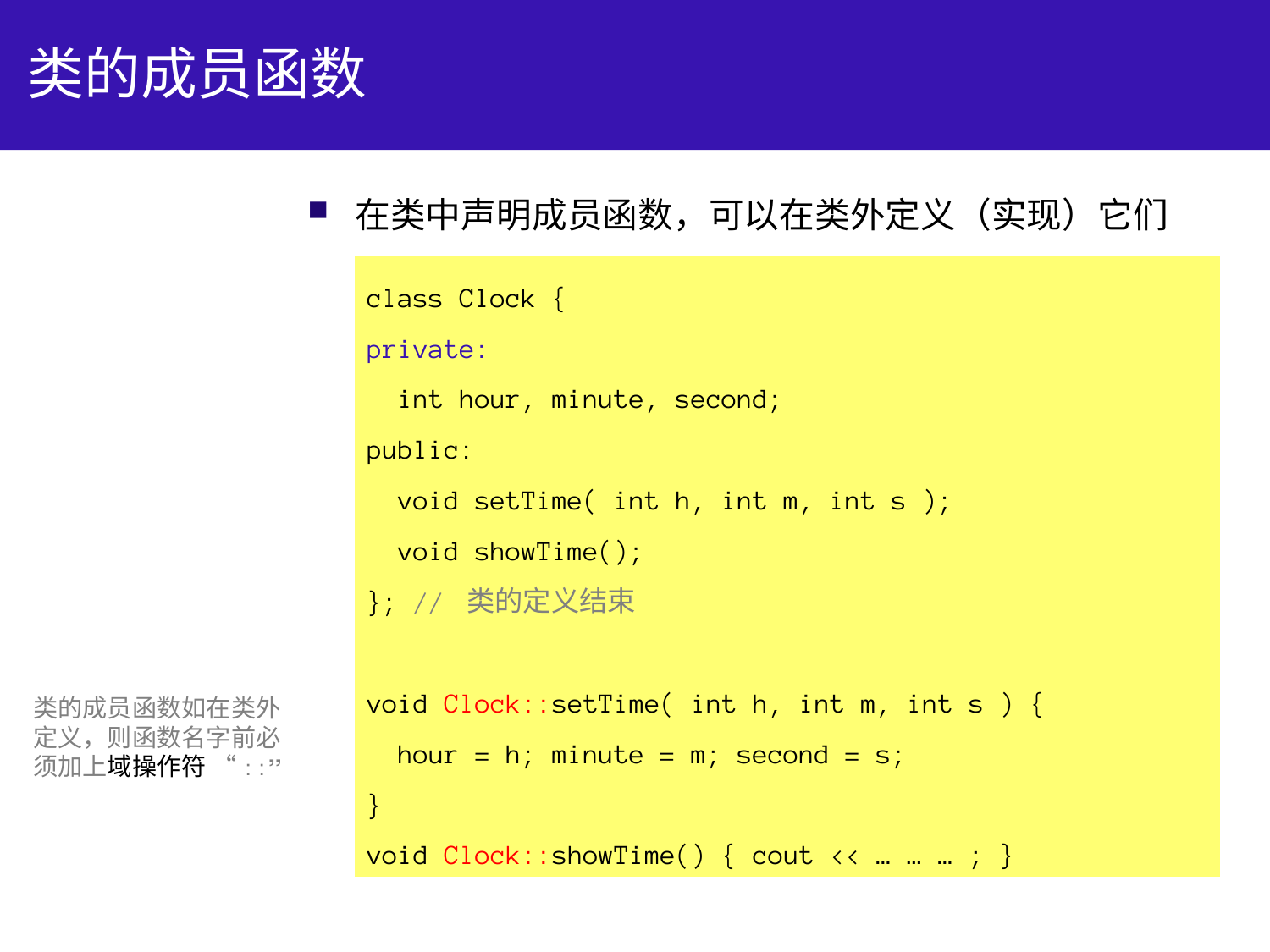

# 类的成员函数
在类中声明成员函数，可以在类外定义（实现）它们
class Clock {
private:
  int hour, minute, second;
public:
  void setTime( int h, int m, int s );
  void showTime();
}; // 类的定义结束

void Clock::setTime( int h, int m, int s ) {
  hour = h; minute = m; second = s;
}
void Clock::showTime() { cout << … … … ; }
类的成员函数如在类外
定义，则函数名字前必
须加上域操作符 “::”
15